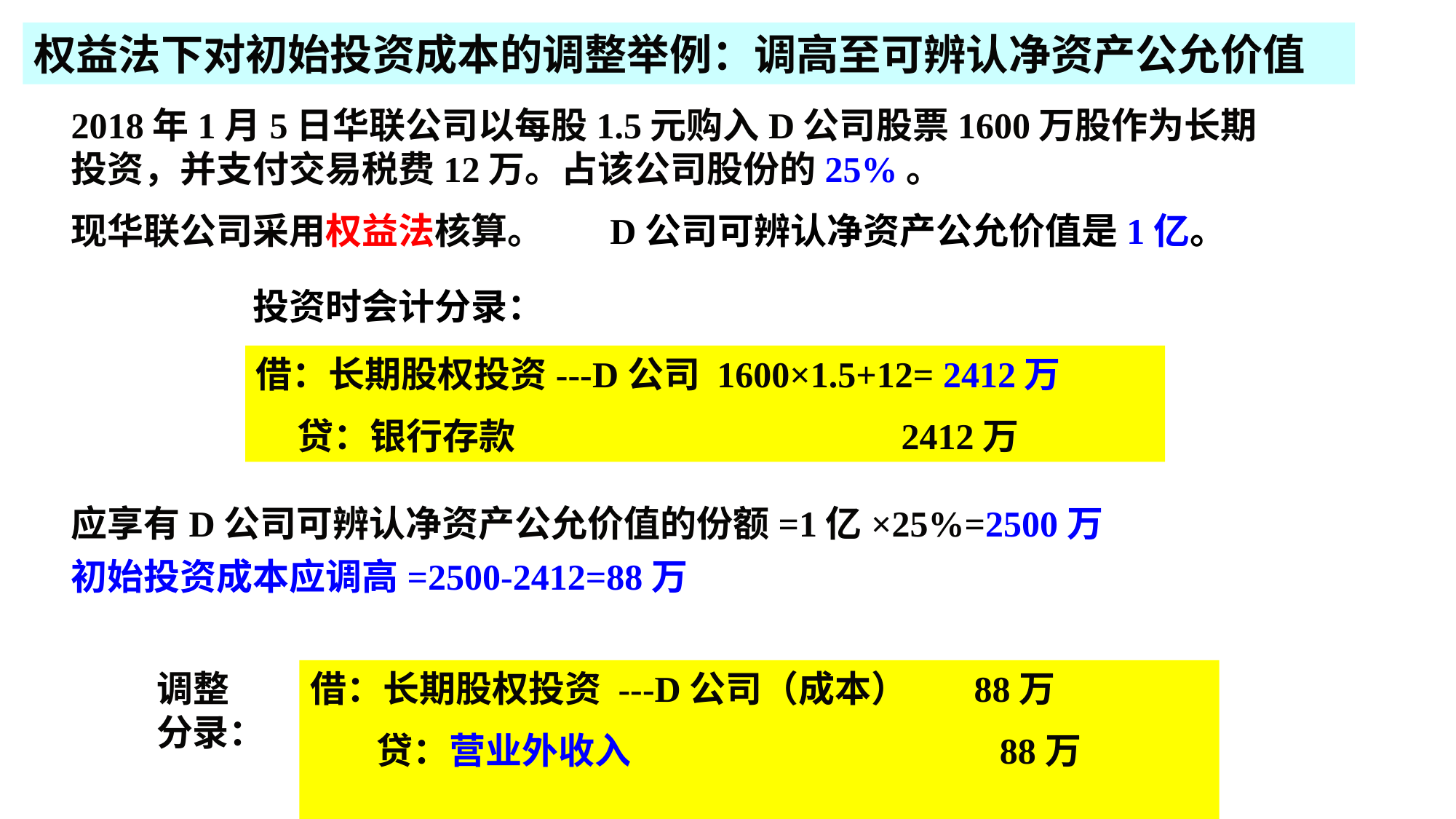

权益法下对初始投资成本的调整举例：调高至可辨认净资产公允价值
2018年1月5日华联公司以每股1.5元购入D公司股票1600万股作为长期投资，并支付交易税费12万。占该公司股份的25%。
现华联公司采用权益法核算。       D公司可辨认净资产公允价值是1亿。
投资时会计分录：
借：长期股权投资---D公司 1600×1.5+12= 2412万
    贷：银行存款                                              2412万
应享有D公司可辨认净资产公允价值的份额=1亿×25%=2500万
初始投资成本应调高=2500-2412=88万
调整
分录：
借：长期股权投资 ---D公司（成本）       88万
       贷：营业外收入                                            88万